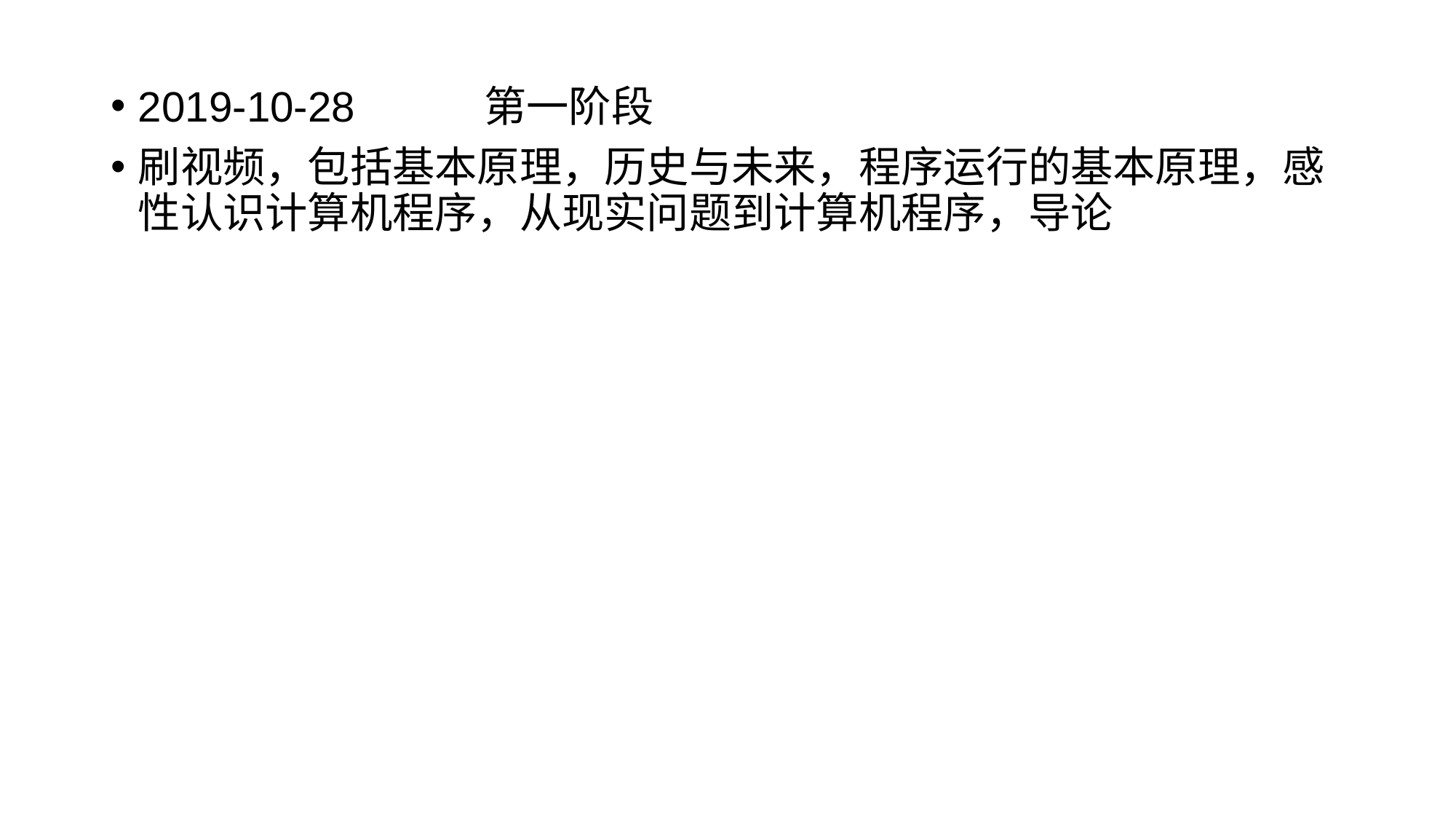

#
2019-10-28          第一阶段
刷视频，包括基本原理，历史与未来，程序运行的基本原理，感性认识计算机程序，从现实问题到计算机程序，导论